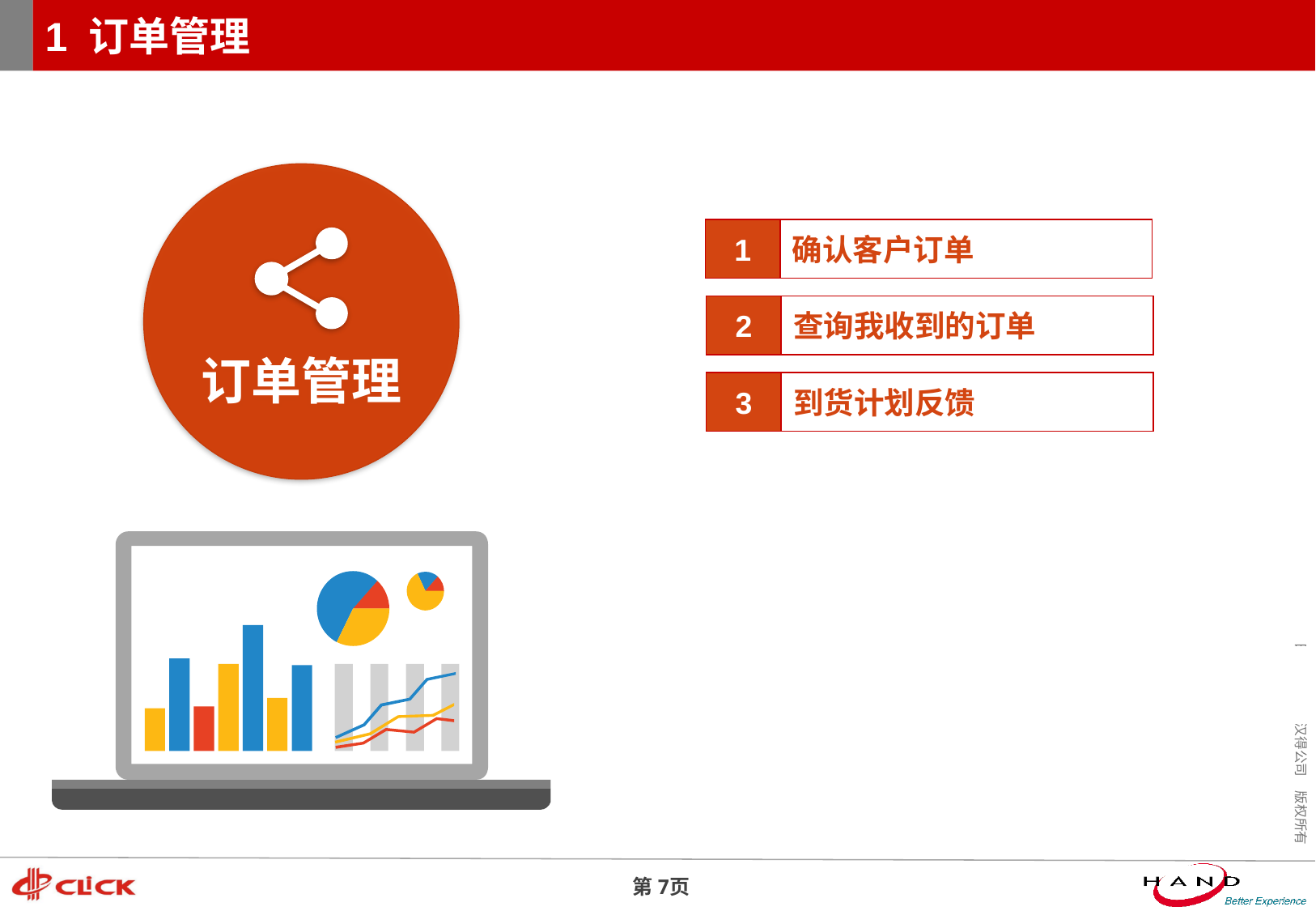

# 1 订单管理

订单管理

1
确认客户订单
2
查询我收到的订单
3
到货计划反馈